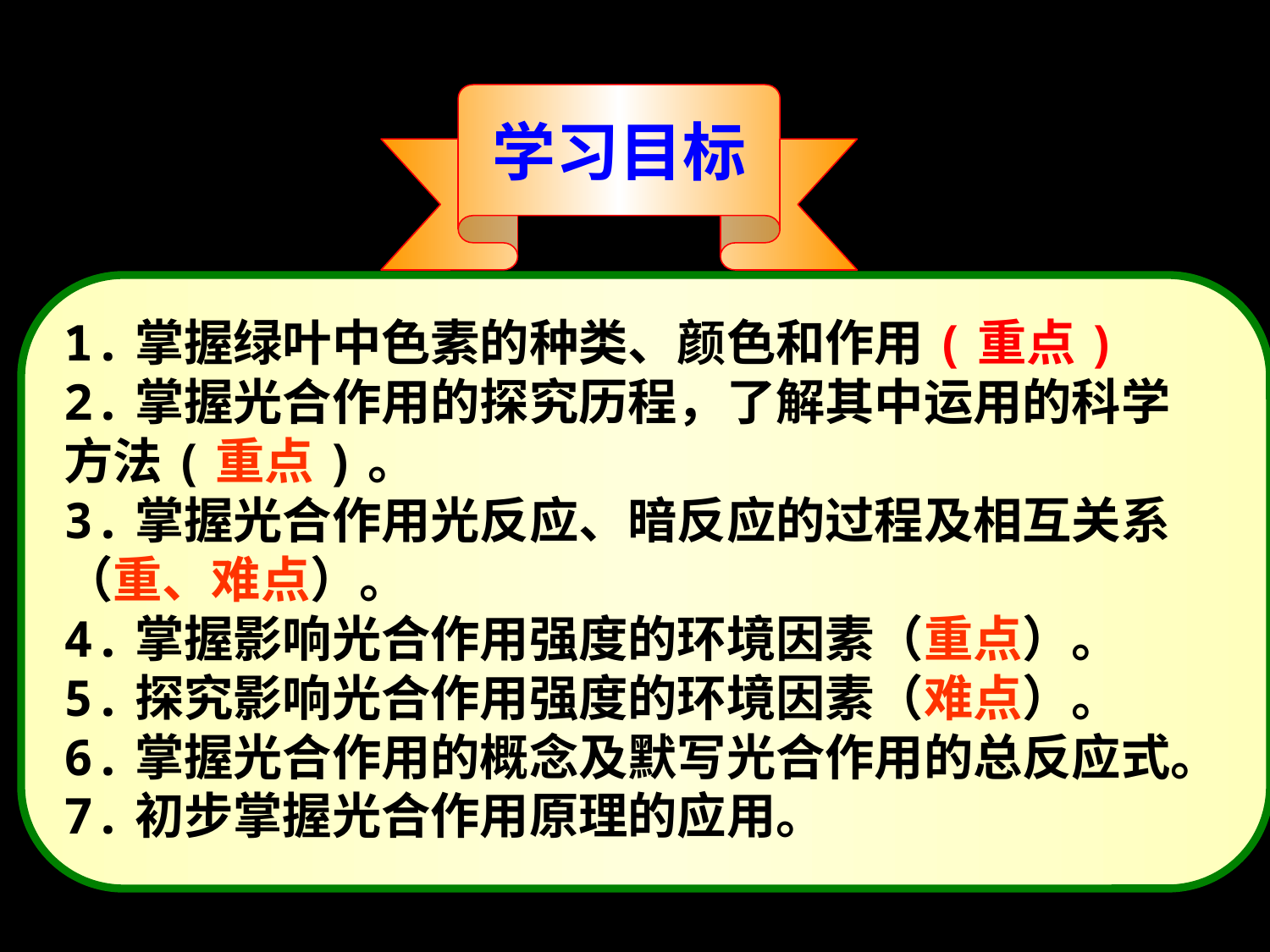

学习目标
1.掌握绿叶中色素的种类、颜色和作用(重点)
2.掌握光合作用的探究历程，了解其中运用的科学
方法(重点)。
3.掌握光合作用光反应、暗反应的过程及相互关系
（重、难点）。
4.掌握影响光合作用强度的环境因素（重点）。
5.探究影响光合作用强度的环境因素（难点）。
6.掌握光合作用的概念及默写光合作用的总反应式。
7.初步掌握光合作用原理的应用。